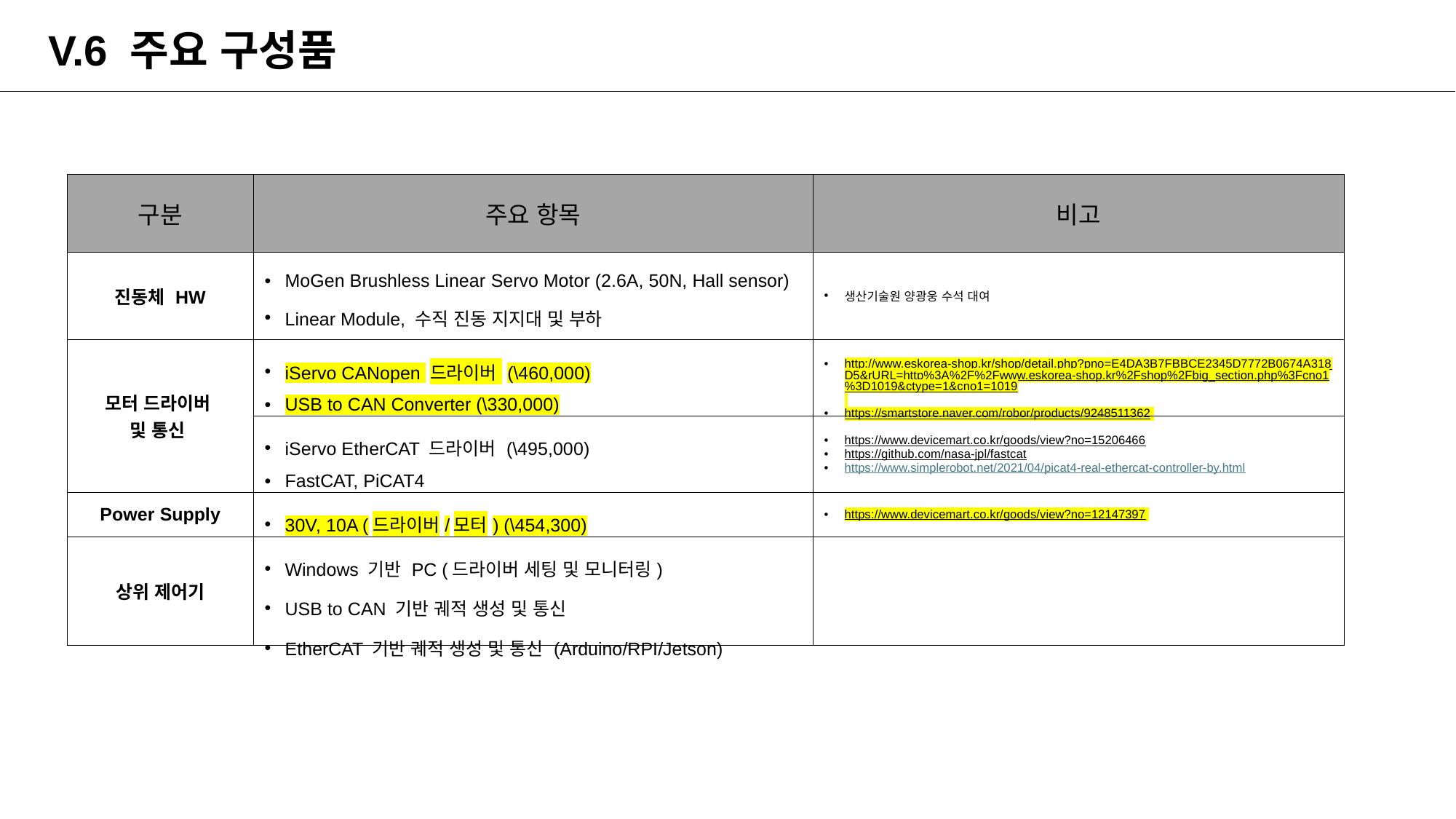

V.6 주요 구성품
| 구분 | 주요 항목 | 비고 |
| --- | --- | --- |
| 진동체 HW | MoGen Brushless Linear Servo Motor (2.6A, 50N, Hall sensor) Linear Module, 수직 진동 지지대 및 부하 | 생산기술원 양광웅 수석 대여 |
| 모터 드라이버 및 통신 | iServo CANopen 드라이버 (\460,000) USB to CAN Converter (\330,000) | http://www.eskorea-shop.kr/shop/detail.php?pno=E4DA3B7FBBCE2345D7772B0674A318D5&rURL=http%3A%2F%2Fwww.eskorea-shop.kr%2Fshop%2Fbig\_section.php%3Fcno1%3D1019&ctype=1&cno1=1019 https://smartstore.naver.com/robor/products/9248511362 |
|  | iServo EtherCAT 드라이버 (\495,000) FastCAT, PiCAT4 | https://www.devicemart.co.kr/goods/view?no=15206466 https://github.com/nasa-jpl/fastcat https://www.simplerobot.net/2021/04/picat4-real-ethercat-controller-by.html |
| Power Supply | 30V, 10A (드라이버/모터) (\454,300) | https://www.devicemart.co.kr/goods/view?no=12147397 |
| 상위 제어기 | Windows 기반 PC (드라이버 세팅 및 모니터링) USB to CAN 기반 궤적 생성 및 통신 EtherCAT 기반 궤적 생성 및 통신 (Arduino/RPI/Jetson) |  |